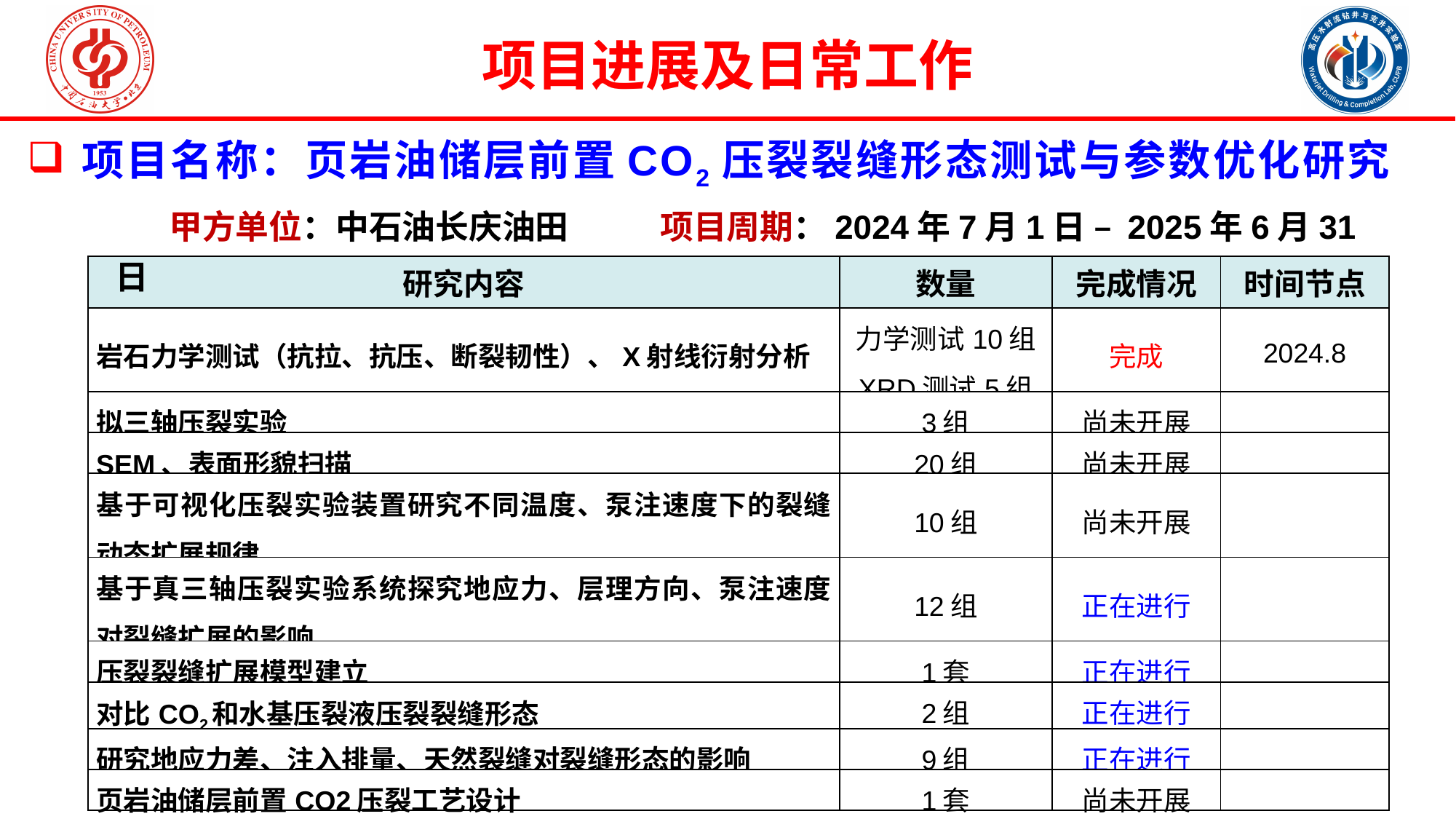

列清楚目前所负责项目的研究内容，逐条汇报项目研究内容的完成情况
项目进展及日常工作
项目名称：页岩油储层前置CO2压裂裂缝形态测试与参数优化研究
      甲方单位：中石油长庆油田            项目周期：2024年7月1日 – 2025年6月31日
| 研究内容 | 数量 | 完成情况 | 时间节点 |
| --- | --- | --- | --- |
| 岩石力学测试（抗拉、抗压、断裂韧性）、X射线衍射分析 | 力学测试10组 XRD测试5组 | 完成 | 2024.8 |
| 拟三轴压裂实验 | 3组 | 尚未开展 |  |
| SEM、表面形貌扫描 | 20组 | 尚未开展 |  |
| 基于可视化压裂实验装置研究不同温度、泵注速度下的裂缝动态扩展规律 | 10组 | 尚未开展 |  |
| 基于真三轴压裂实验系统探究地应力、层理方向、泵注速度对裂缝扩展的影响 | 12组 | 正在进行 |  |
| 压裂裂缝扩展模型建立 | 1套 | 正在进行 |  |
| 对比CO2和水基压裂液压裂裂缝形态 | 2组 | 正在进行 |  |
| 研究地应力差、注入排量、天然裂缝对裂缝形态的影响 | 9组 | 正在进行 |  |
| 页岩油储层前置CO2压裂工艺设计 | 1套 | 尚未开展 |  |